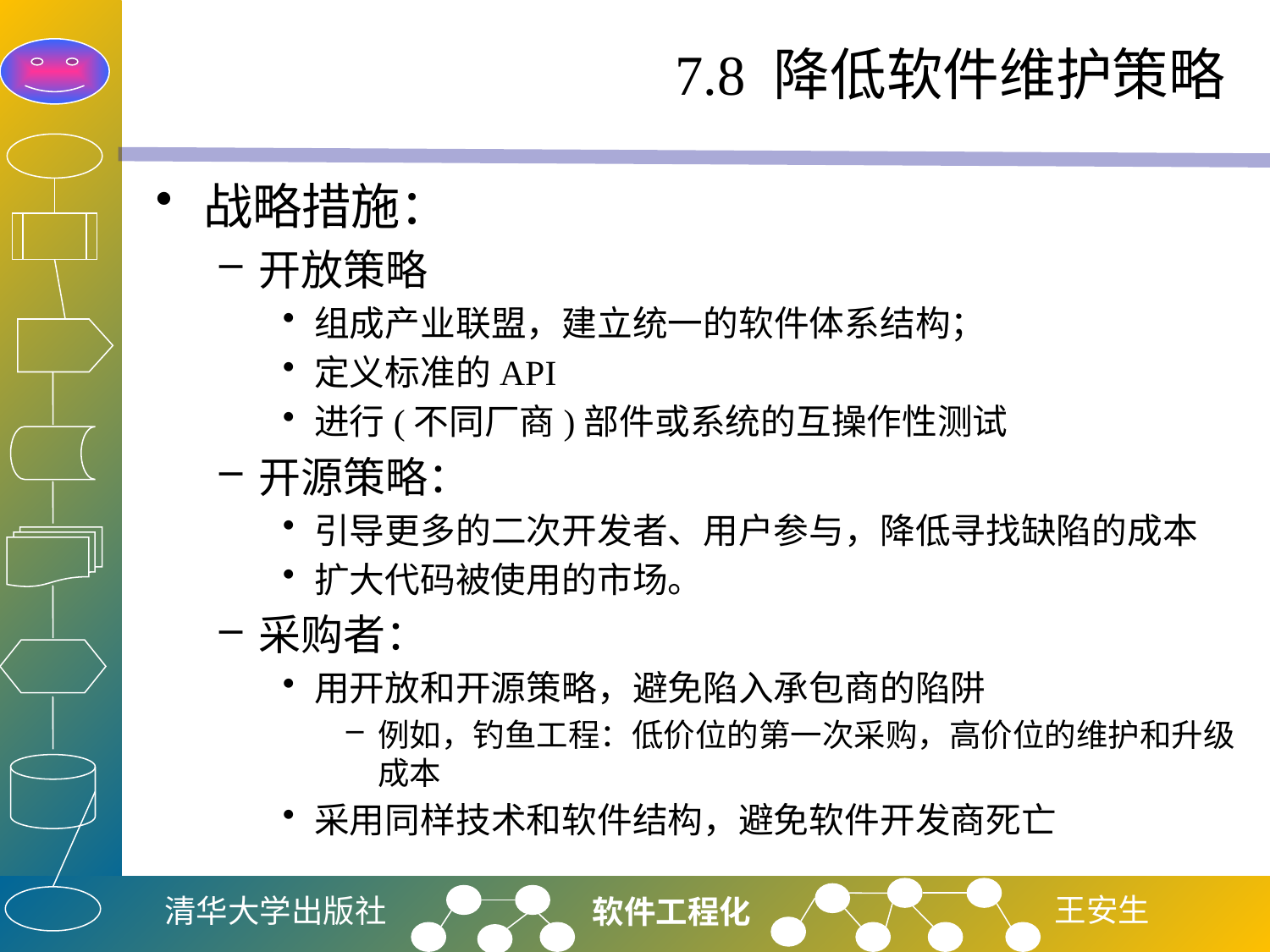

# 7.8 降低软件维护策略
战略措施：
开放策略
组成产业联盟，建立统一的软件体系结构；
定义标准的API
进行(不同厂商)部件或系统的互操作性测试
开源策略：
引导更多的二次开发者、用户参与，降低寻找缺陷的成本
扩大代码被使用的市场。
采购者：
用开放和开源策略，避免陷入承包商的陷阱
例如，钓鱼工程：低价位的第一次采购，高价位的维护和升级成本
采用同样技术和软件结构，避免软件开发商死亡